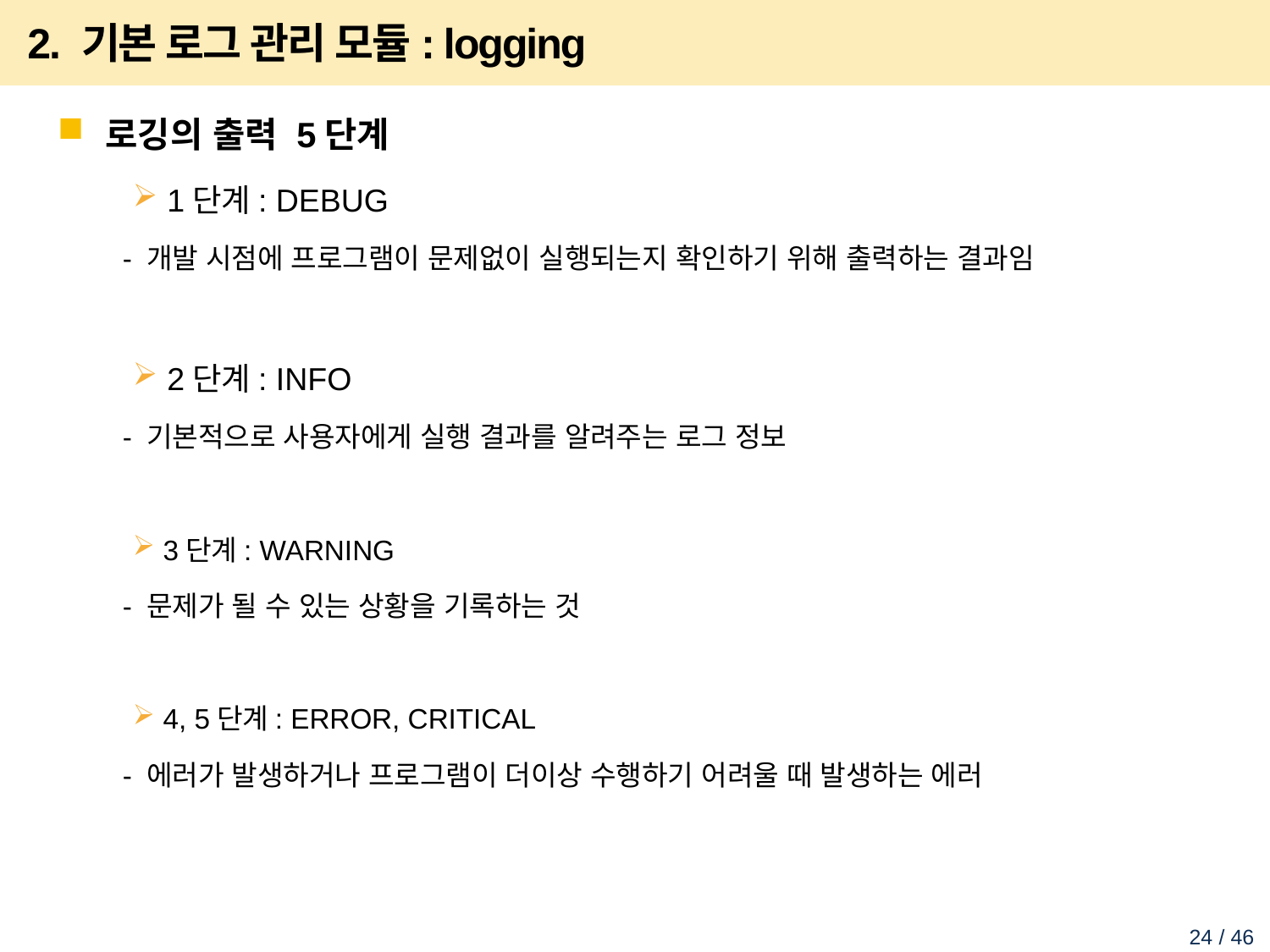

# 2. 기본 로그 관리 모듈: logging
로깅의 출력 5단계
 1단계: DEBUG
  - 개발 시점에 프로그램이 문제없이 실행되는지 확인하기 위해 출력하는 결과임

 2단계: INFO
  - 기본적으로 사용자에게 실행 결과를 알려주는 로그 정보

 3단계: WARNING
  - 문제가 될 수 있는 상황을 기록하는 것

 4, 5단계: ERROR, CRITICAL
  - 에러가 발생하거나 프로그램이 더이상 수행하기 어려울 때 발생하는 에러